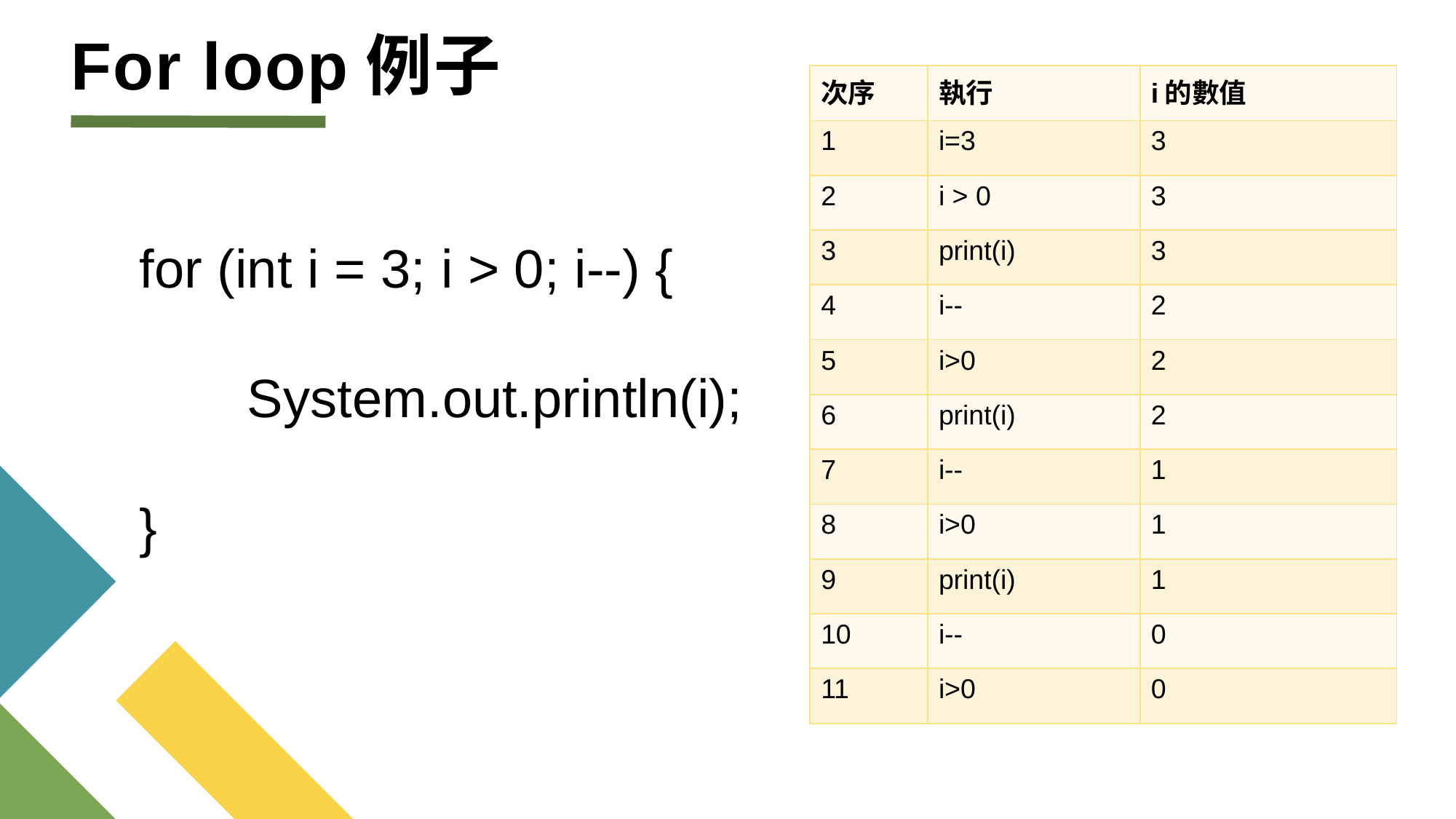

# For loop例子
| 次序 | 執行 | i的數值 |
| --- | --- | --- |
| 1 | i=3 | 3 |
| 2 | i > 0 | 3 |
| 3 | print(i) | 3 |
| 4 | i-- | 2 |
| 5 | i>0 | 2 |
| 6 | print(i) | 2 |
| 7 | i-- | 1 |
| 8 | i>0 | 1 |
| 9 | print(i) | 1 |
| 10 | i-- | 0 |
| 11 | i>0 | 0 |
for (int i = 3; i > 0; i--) { 	System.out.println(i);
}